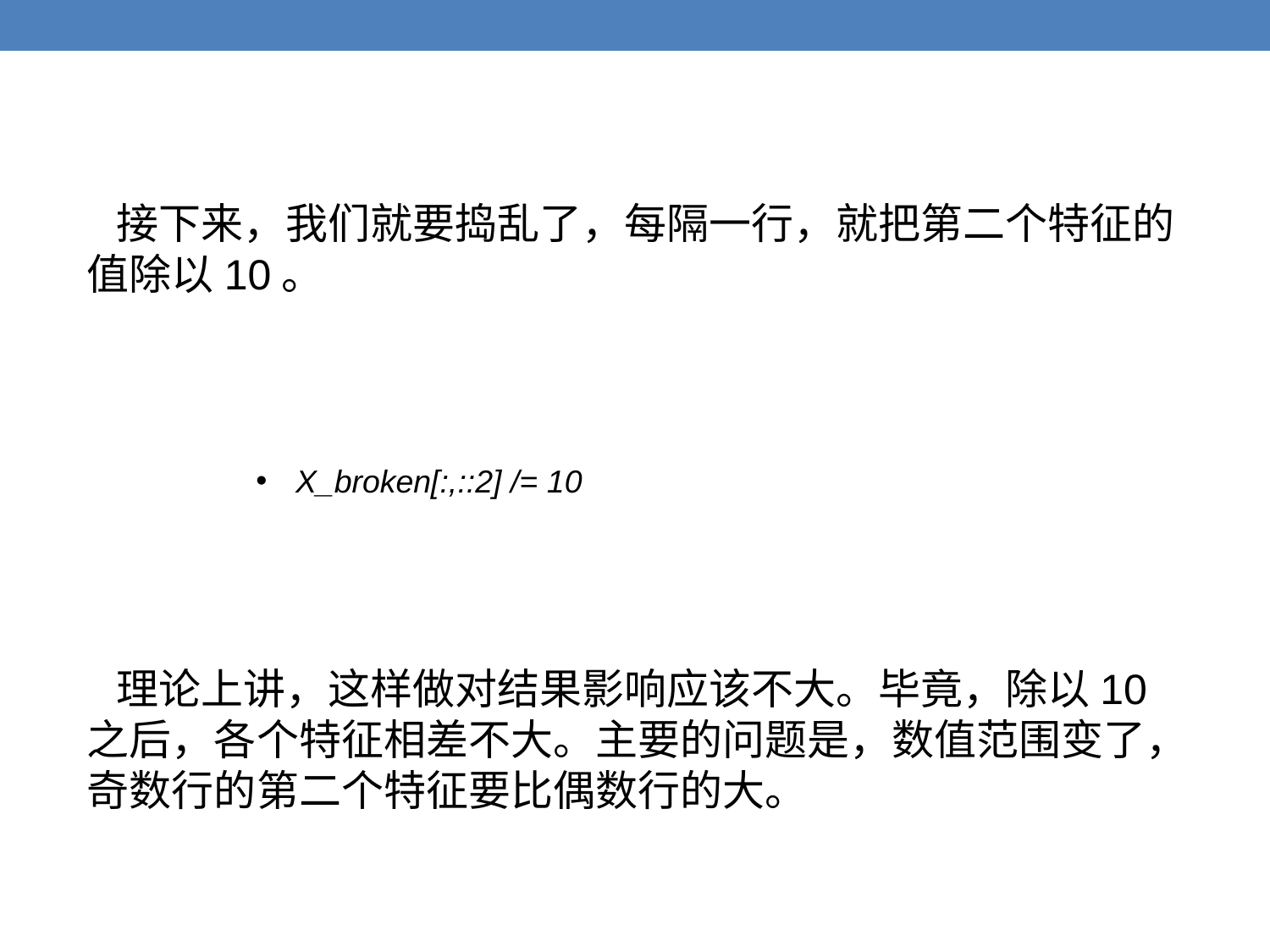

接下来，我们就要捣乱了，每隔一行，就把第二个特征的值除以10。
X_broken[:,::2] /= 10
  理论上讲，这样做对结果影响应该不大。毕竟，除以10之后，各个特征相差不大。主要的问题是，数值范围变了，奇数行的第二个特征要比偶数行的大。